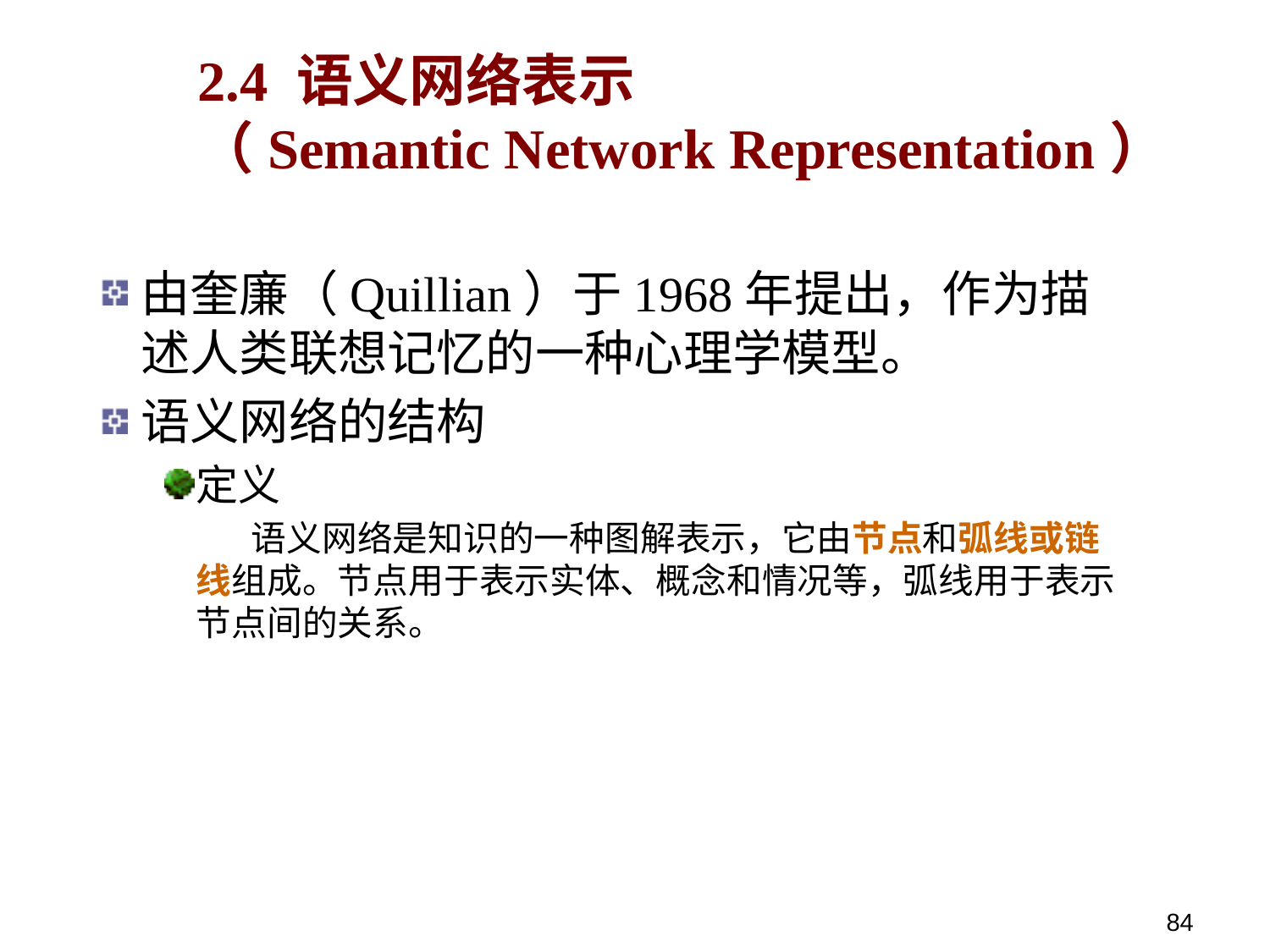

# 2.4 语义网络表示 （Semantic Network Representation）
由奎廉（Quillian）于1968年提出，作为描述人类联想记忆的一种心理学模型。
语义网络的结构
定义
          语义网络是知识的一种图解表示，它由节点和弧线或链线组成。节点用于表示实体、概念和情况等，弧线用于表示节点间的关系。
84